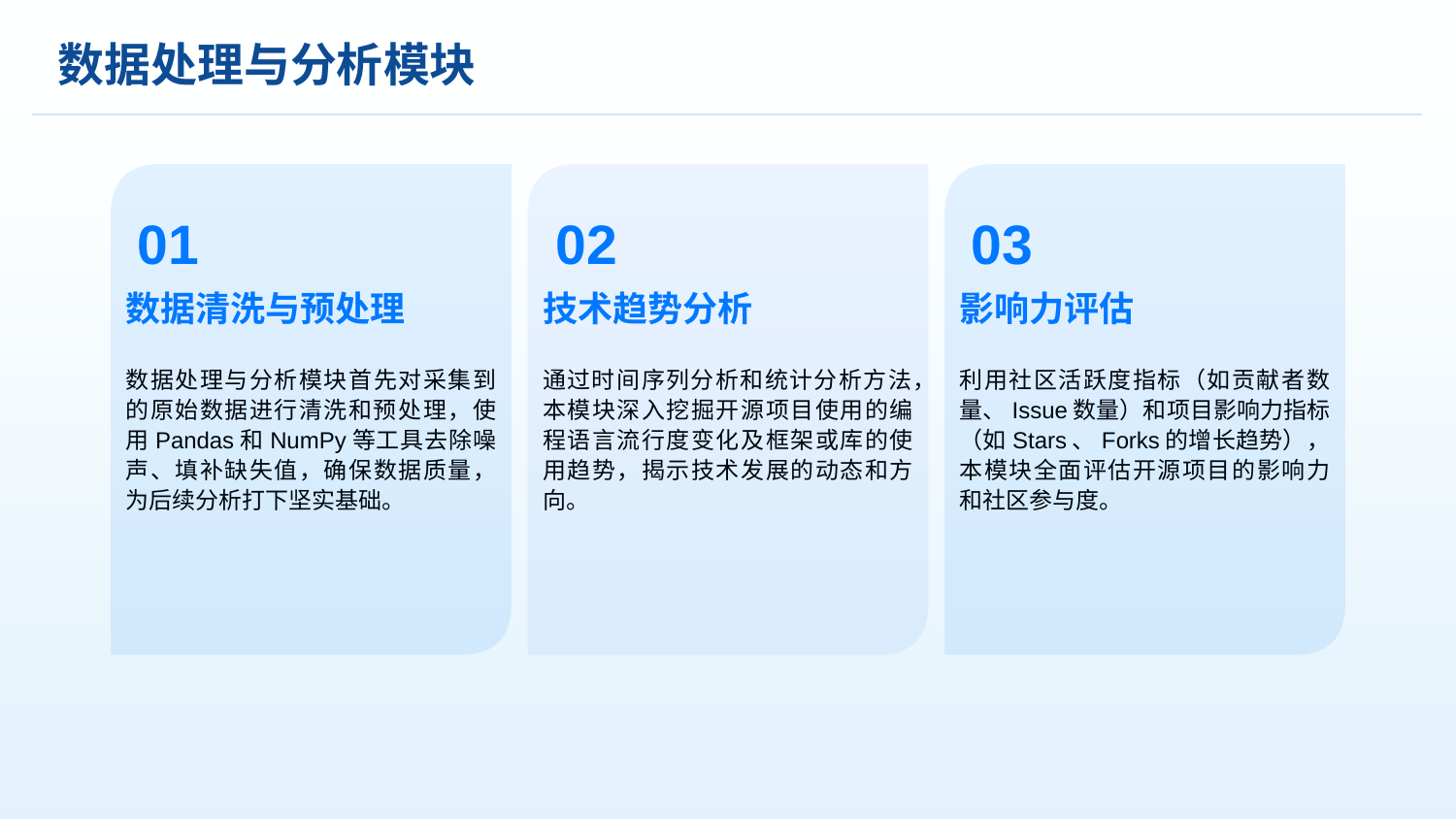

数据处理与分析模块

01
02
03
数据清洗与预处理
技术趋势分析
影响力评估
数据处理与分析模块首先对采集到的原始数据进行清洗和预处理，使用Pandas和NumPy等工具去除噪声、填补缺失值，确保数据质量，为后续分析打下坚实基础。
通过时间序列分析和统计分析方法，本模块深入挖掘开源项目使用的编程语言流行度变化及框架或库的使用趋势，揭示技术发展的动态和方向。
利用社区活跃度指标（如贡献者数量、Issue数量）和项目影响力指标（如Stars、Forks的增长趋势），本模块全面评估开源项目的影响力和社区参与度。